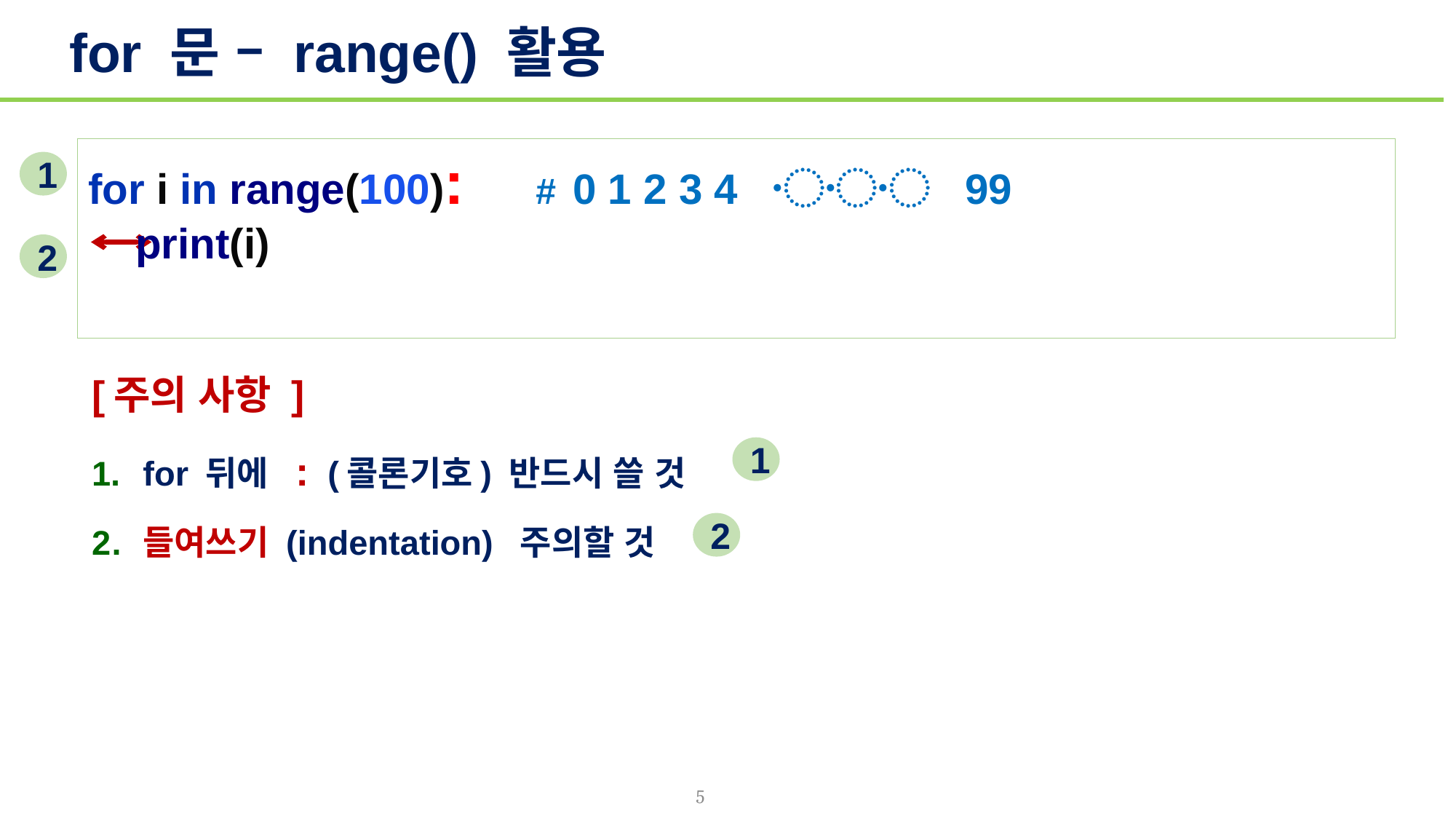

# for 문 – range() 활용
for i in range(100):     # 0 1 2 3 4  〮〮〮  99
    print(i)

1
2
[주의 사항 ]
for 뒤에  :  (콜론기호) 반드시 쓸 것
들여쓰기 (indentation)  주의할 것

1
2
5